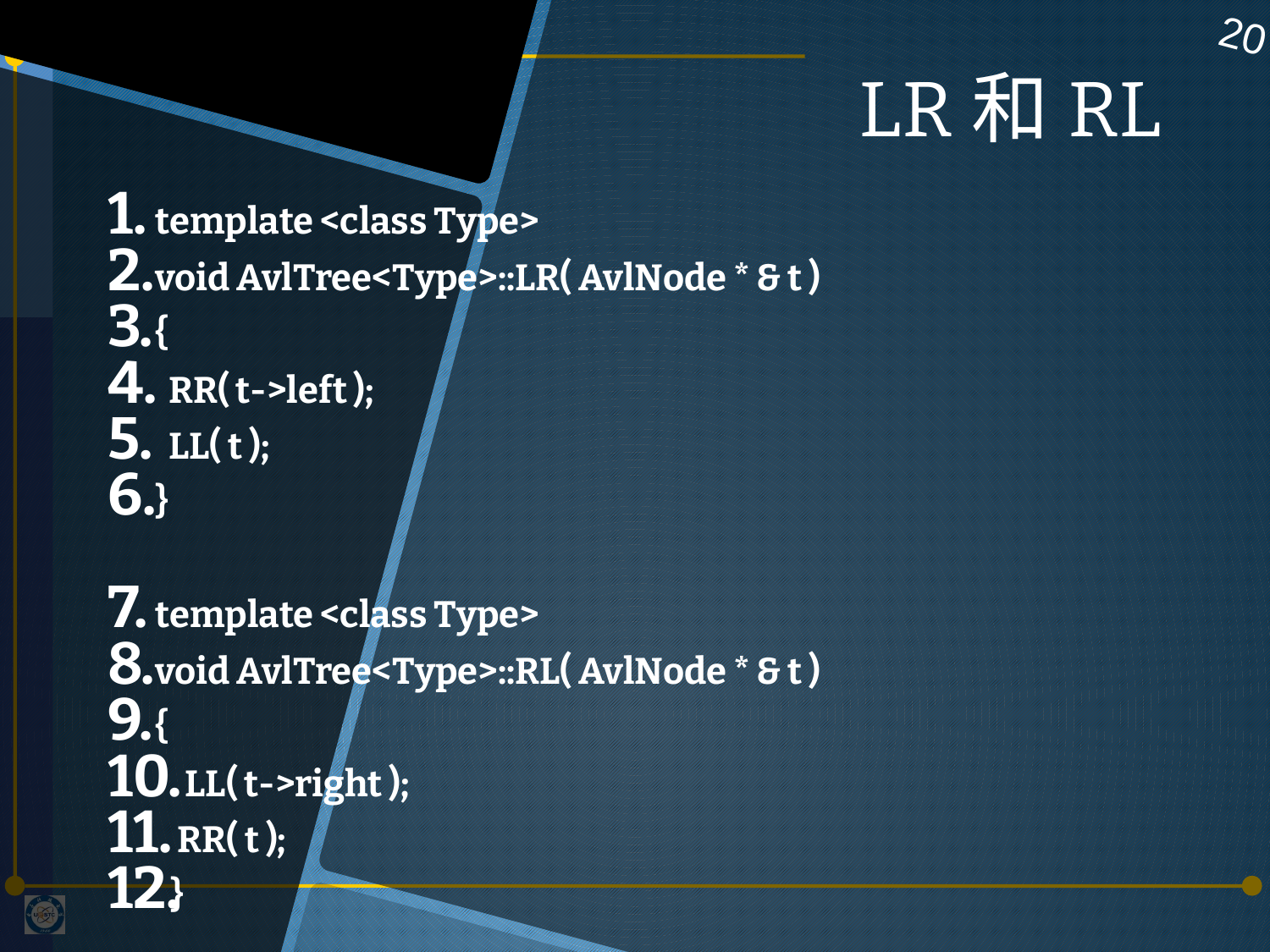

# LR和RL
20
template <class Type>
void AvlTree<Type>::LR( AvlNode * & t )
{
  RR( t->left );
  LL( t );
}

template <class Type>
void AvlTree<Type>::RL( AvlNode * & t )
{
  LL( t->right );
  RR( t );
}